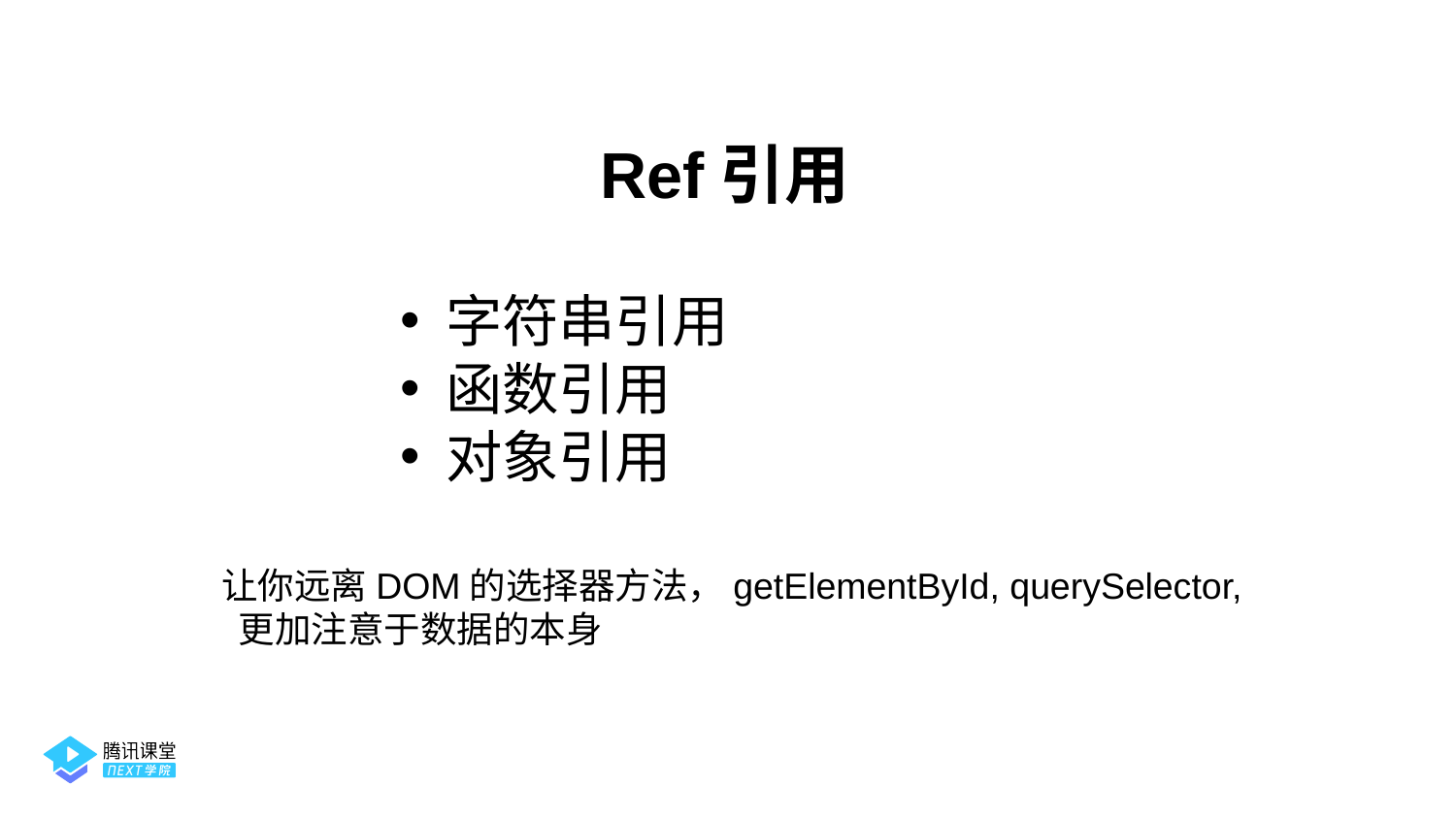

Ref引用
字符串引用
函数引用
对象引用

让你远离DOM的选择器方法，getElementById, querySelector,
 更加注意于数据的本身